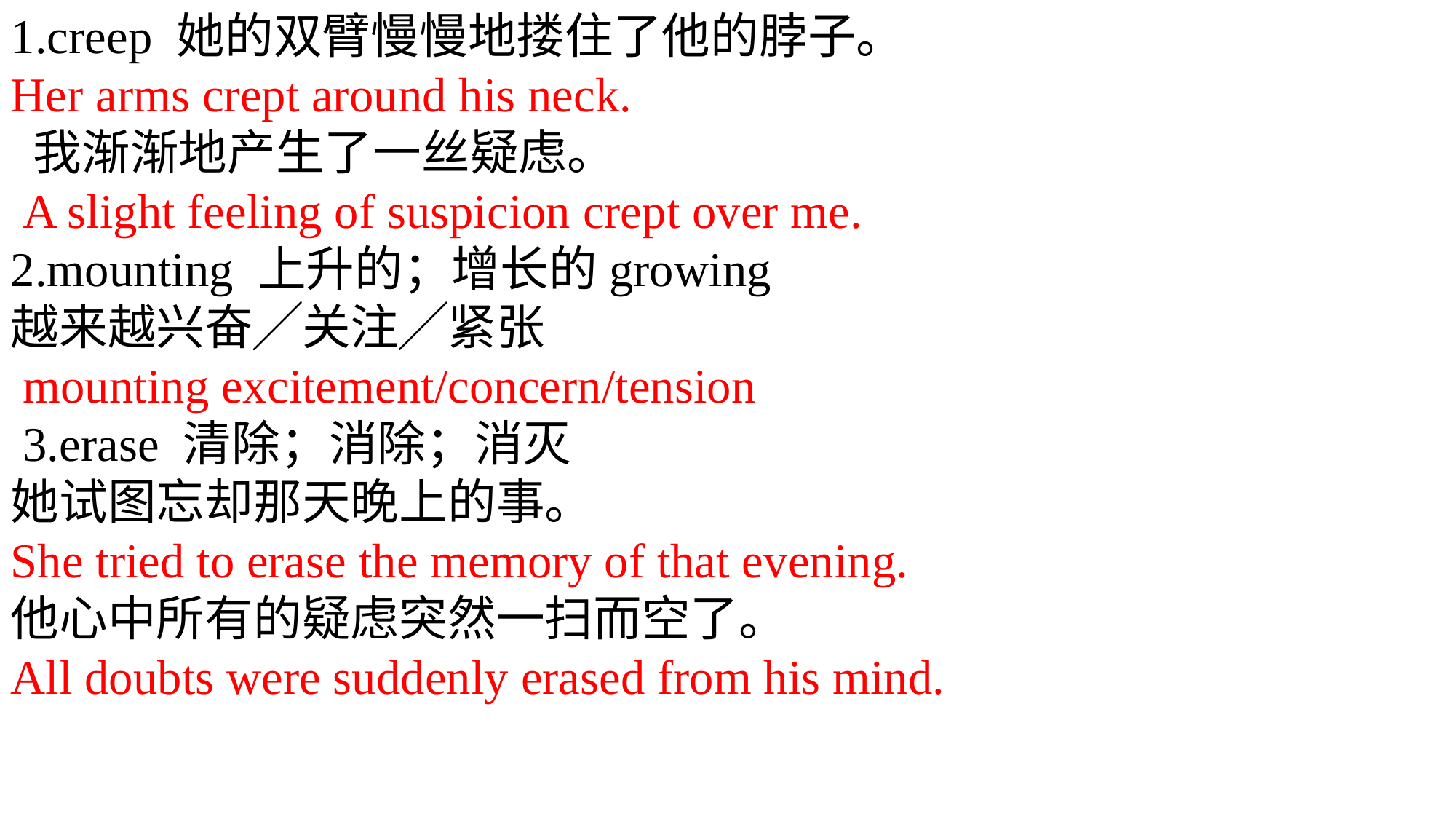

1.creep 她的双臂慢慢地搂住了他的脖子。
Her arms crept around his neck.
 我渐渐地产生了一丝疑虑。
 A slight feeling of suspicion crept over me.
2.mounting 上升的；增长的growing
越来越兴奋╱关注╱紧张
 mounting excitement/concern/tension
 3.erase 清除；消除；消灭
她试图忘却那天晚上的事。
She tried to erase the memory of that evening.
他心中所有的疑虑突然一扫而空了。
All doubts were suddenly erased from his mind.